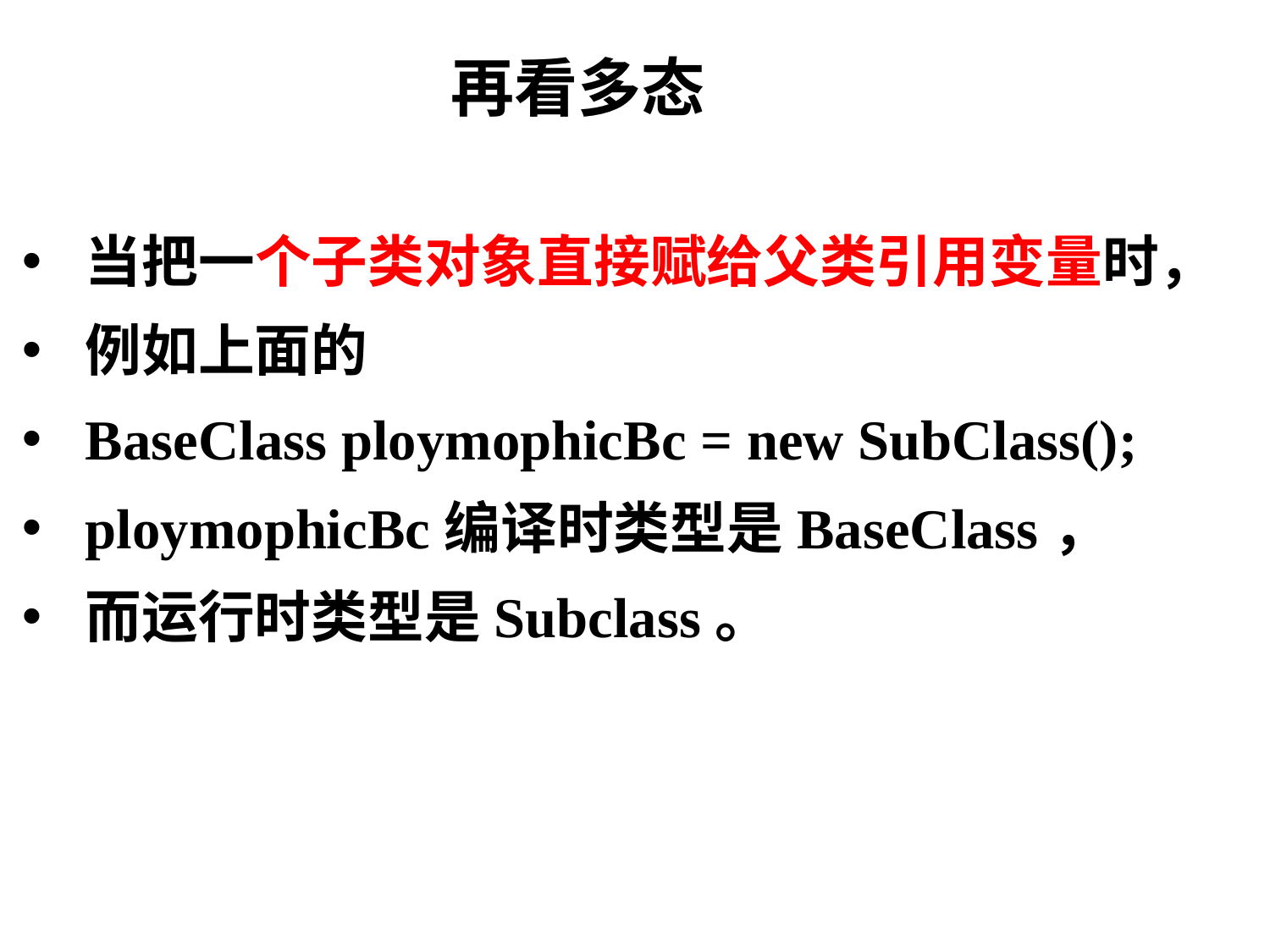

再看多态
当把一个子类对象直接赋给父类引用变量时，
例如上面的
BaseClass ploymophicBc = new SubClass();
ploymophicBc编译时类型是BaseClass，
而运行时类型是Subclass。